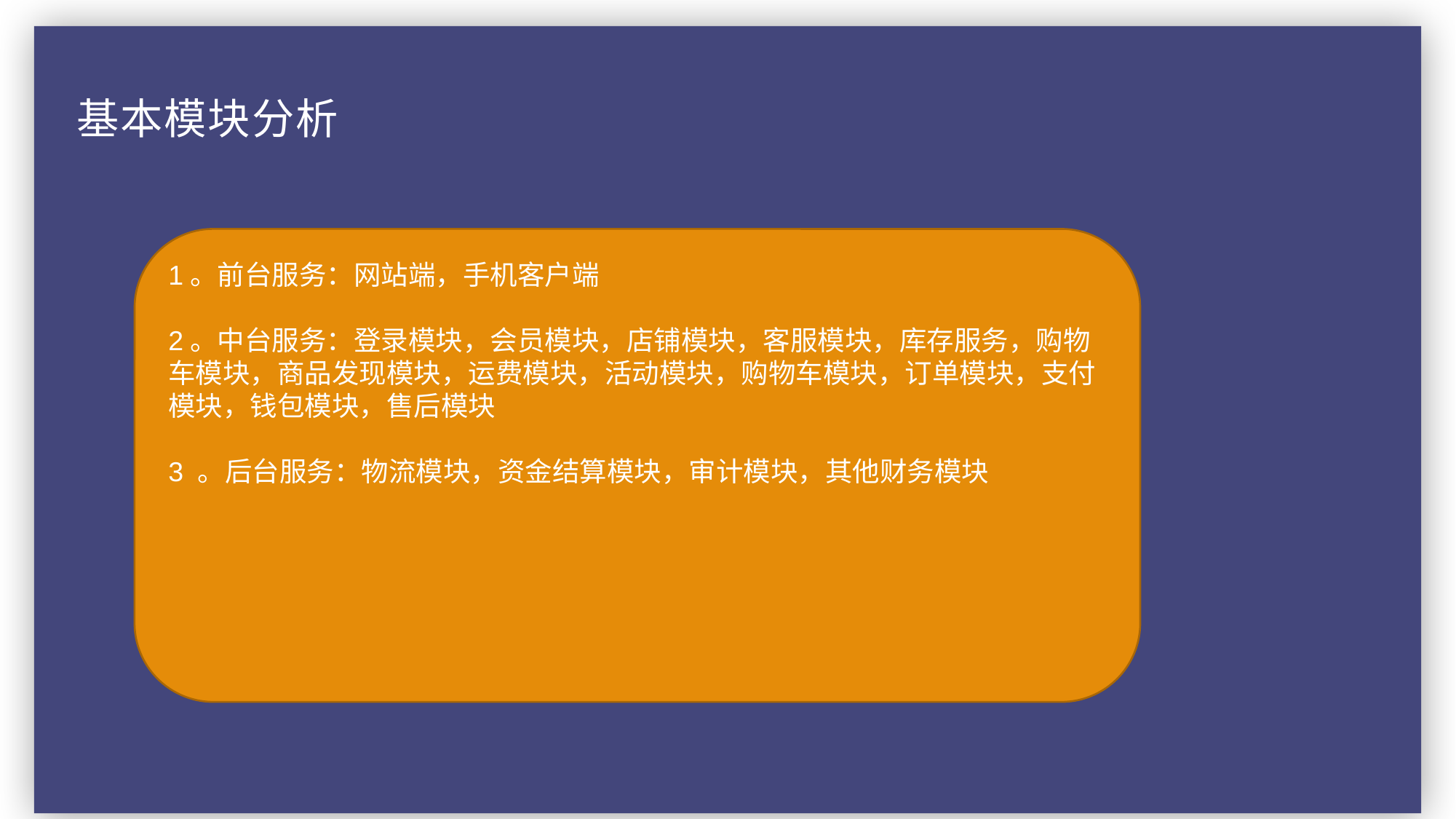

数据结构设计
# 基本模块分析
1。前台服务：网站端，手机客户端

2。中台服务：登录模块，会员模块，店铺模块，客服模块，库存服务，购物车模块，商品发现模块，运费模块，活动模块，购物车模块，订单模块，支付模块，钱包模块，售后模块

3 。后台服务：物流模块，资金结算模块，审计模块，其他财务模块